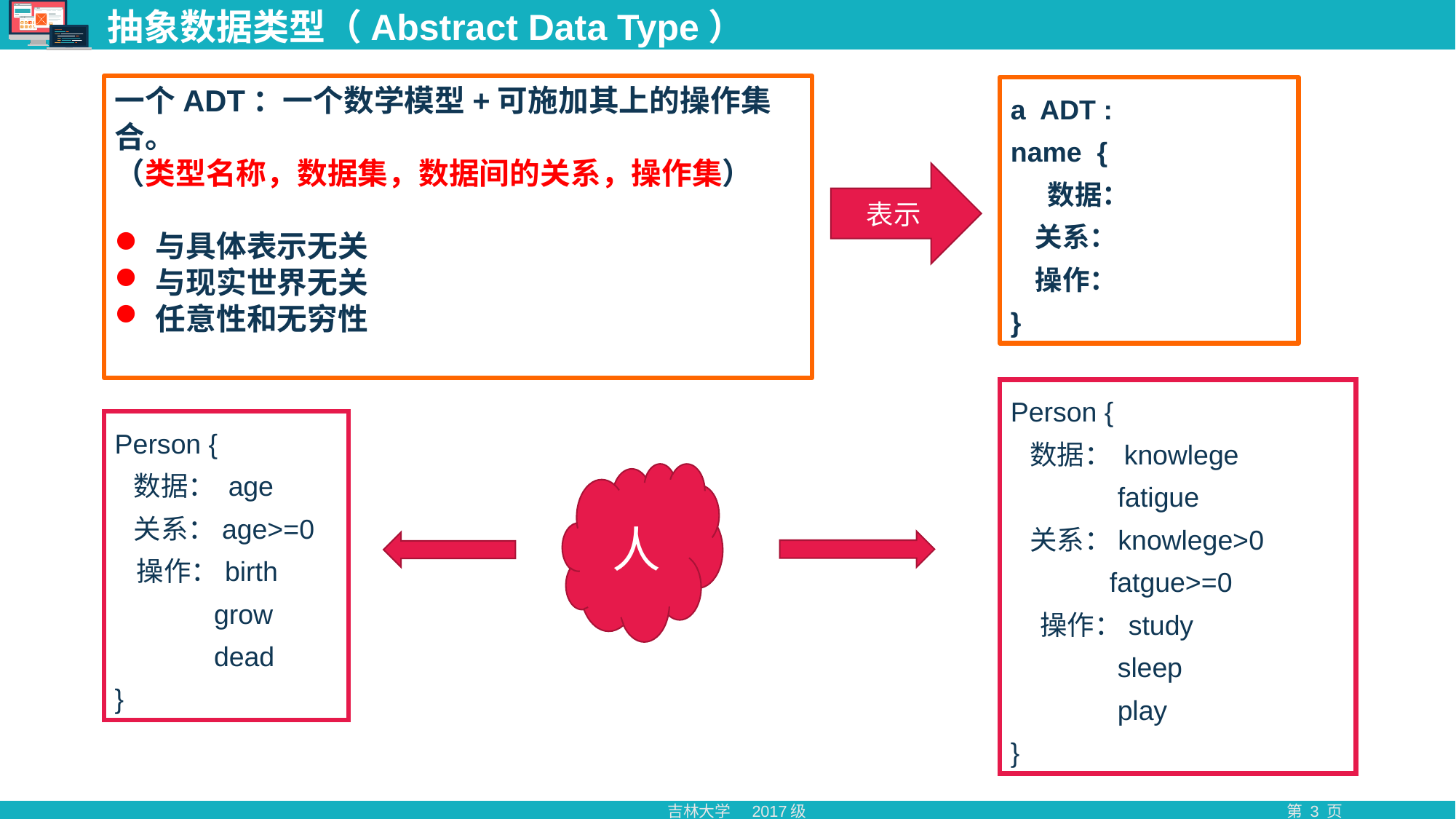

# 抽象数据类型（Abstract Data Type）
一个ADT：一个数学模型+可施加其上的操作集合。
（类型名称，数据集，数据间的关系，操作集）

与具体表示无关
与现实世界无关
任意性和无穷性

a  ADT :
name  {
    数据：
    关系：
    操作：
}
表示
Person {
  数据： knowlege
              fatigue
  关系：knowlege>0
             fatgue>=0
   操作：study
              sleep
              play
}
Person {
  数据： age
  关系：age>=0
  操作：birth
             grow
             dead
}
人